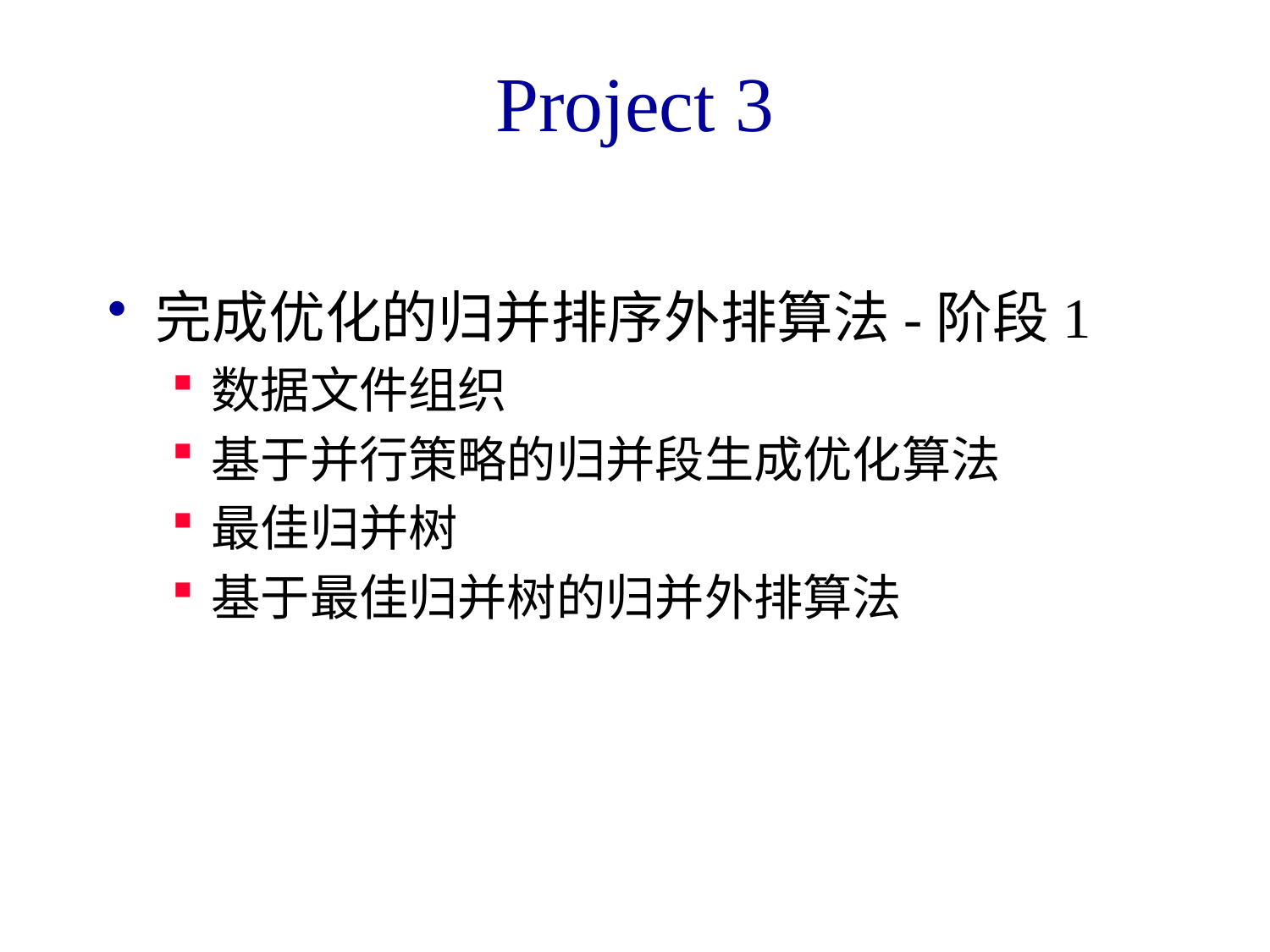

# Project 3
完成优化的归并排序外排算法-阶段1
数据文件组织
基于并行策略的归并段生成优化算法
最佳归并树
基于最佳归并树的归并外排算法